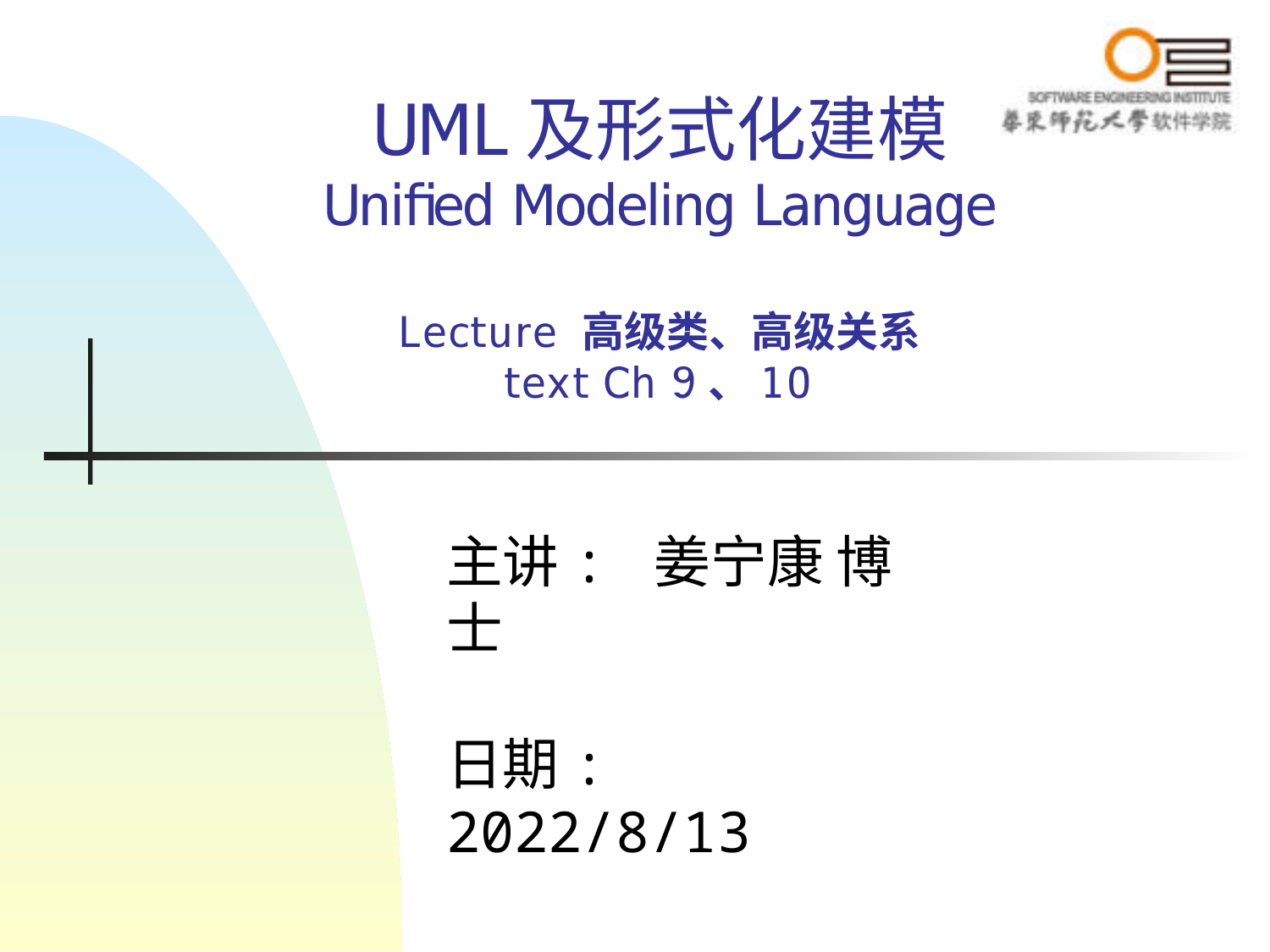

# UML及形式化建模 Unified Modeling Language Lecture 高级类、高级关系 text Ch 9、10
主讲: 姜宁康 博士

日期: 2022/8/13